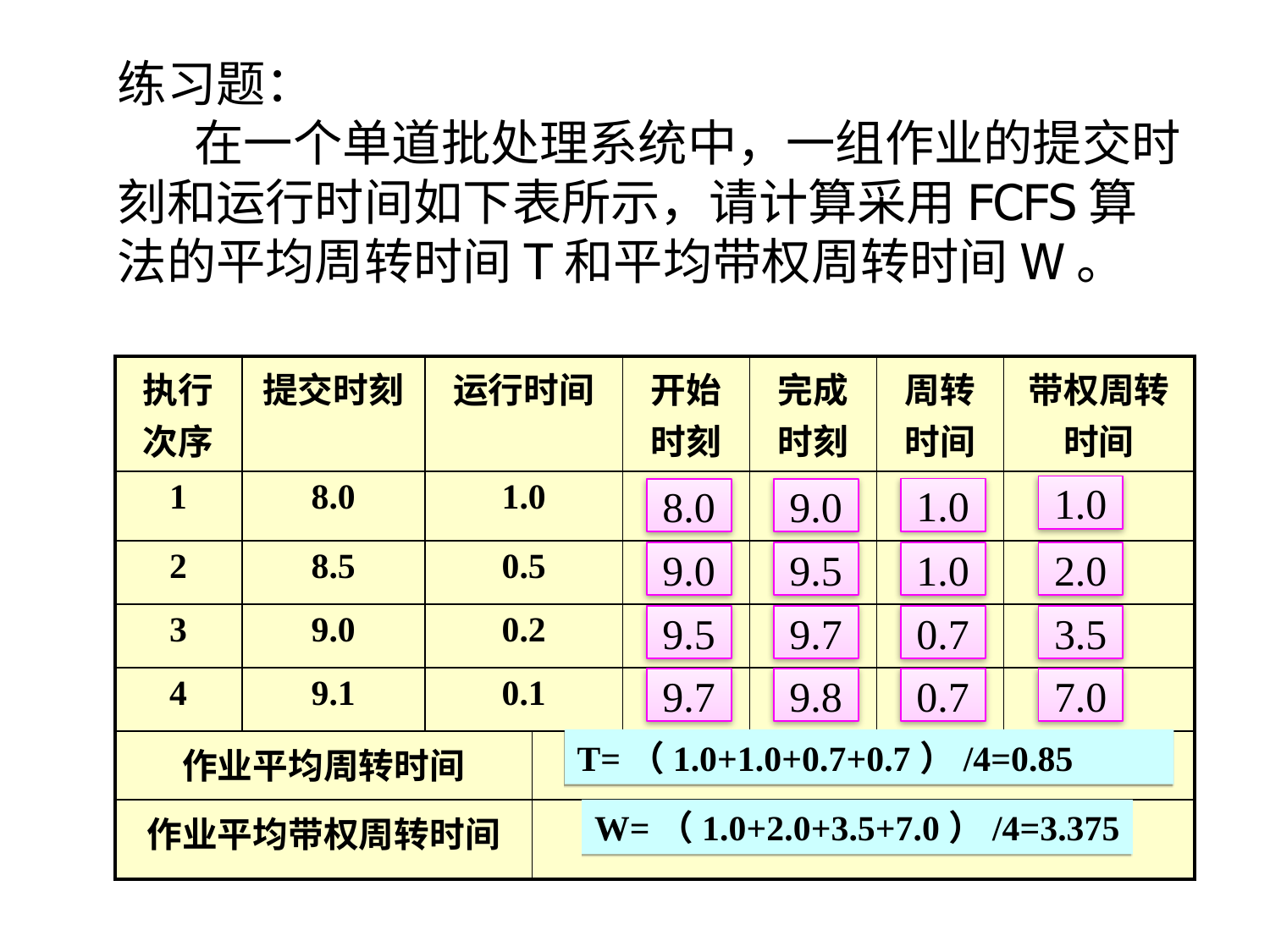

练习题：
       在一个单道批处理系统中，一组作业的提交时刻和运行时间如下表所示，请计算采用FCFS算法的平均周转时间T和平均带权周转时间W。
| 执行次序 | 提交时刻 | 运行时间 |  | 开始时刻 | 完成时刻 | 周转时间 | 带权周转时间 |
| --- | --- | --- | --- | --- | --- | --- | --- |
| 1 | 8.0 | 1.0 |  |  |  |  |  |
| 2 | 8.5 | 0.5 |  |  |  |  |  |
| 3 | 9.0 | 0.2 |  |  |  |  |  |
| 4 | 9.1 | 0.1 |  |  |  |  |  |
| 作业平均周转时间 |  |  |  |  |  |  |  |
| 作业平均带权周转时间 |  |  |  |  |  |  |  |
1.0
1.0
8.0
9.0
9.0
9.5
1.0
2.0
9.5
9.7
0.7
3.5
9.7
9.8
0.7
7.0
T=（1.0+1.0+0.7+0.7）/4=0.85
W=（1.0+2.0+3.5+7.0）/4=3.375